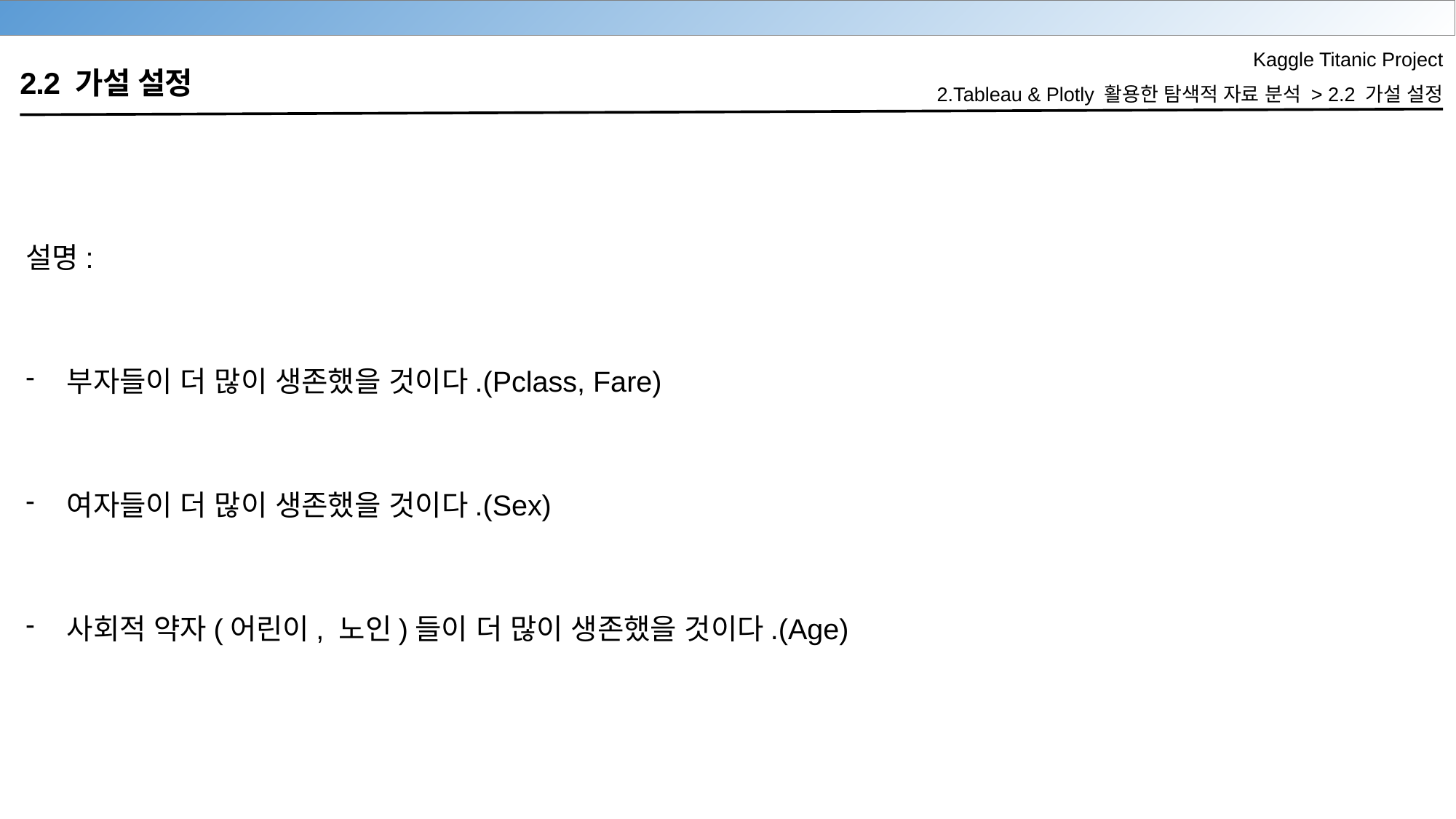

Kaggle Titanic Project
2.Tableau & Plotly 활용한 탐색적 자료 분석 > 2.2 가설 설정
2.2 가설 설정
설명:

부자들이 더 많이 생존했을 것이다.(Pclass, Fare)

여자들이 더 많이 생존했을 것이다.(Sex)

사회적 약자(어린이, 노인)들이 더 많이 생존했을 것이다.(Age)